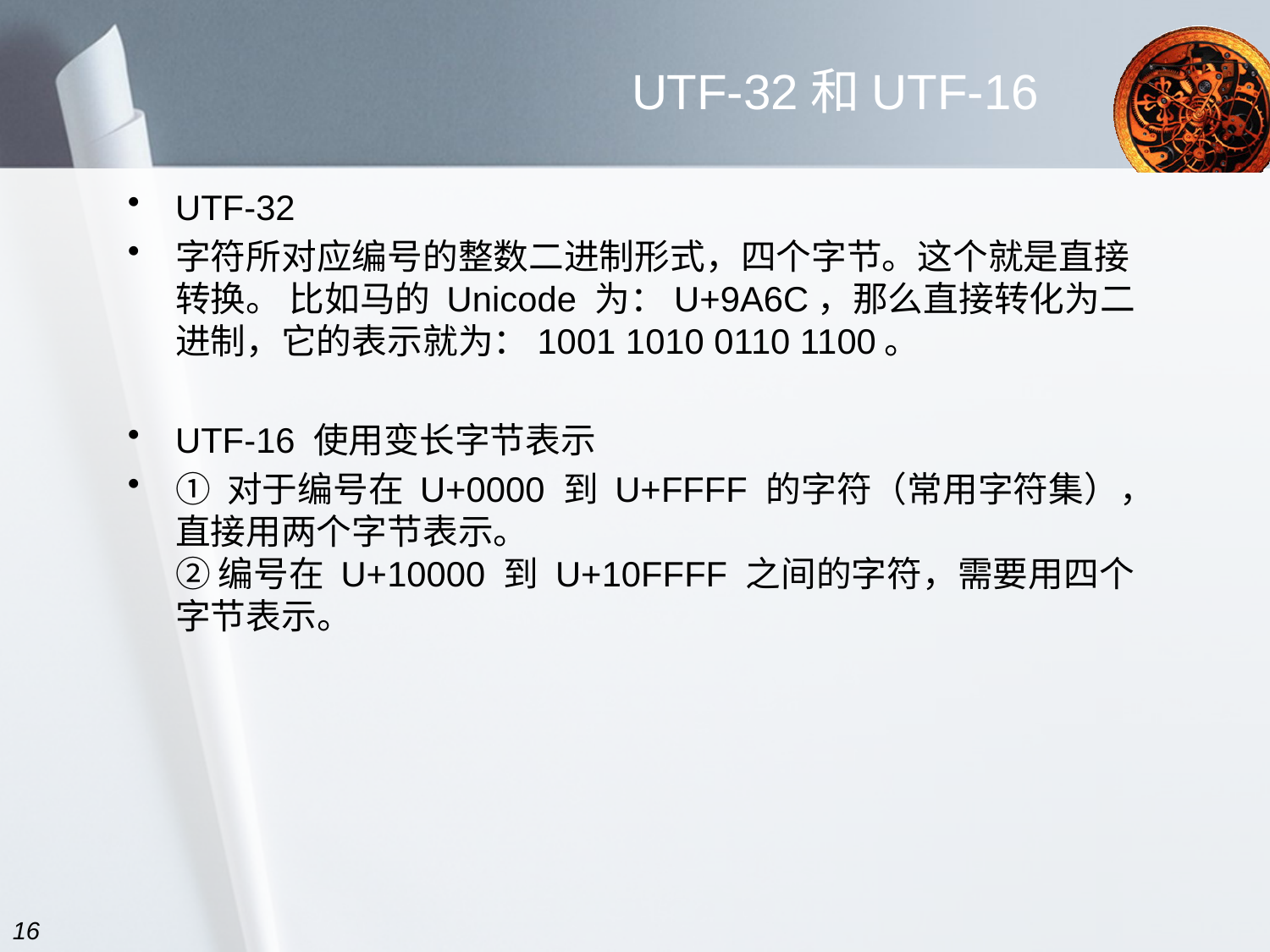

# UTF-32和UTF-16
UTF-32
字符所对应编号的整数二进制形式，四个字节。这个就是直接转换。 比如马的 Unicode 为：U+9A6C，那么直接转化为二进制，它的表示就为：1001 1010 0110 1100。

UTF-16 使用变长字节表示
① 对于编号在 U+0000 到 U+FFFF 的字符（常用字符集），直接用两个字节表示。 
② 编号在 U+10000 到 U+10FFFF 之间的字符，需要用四个字节表示。

16